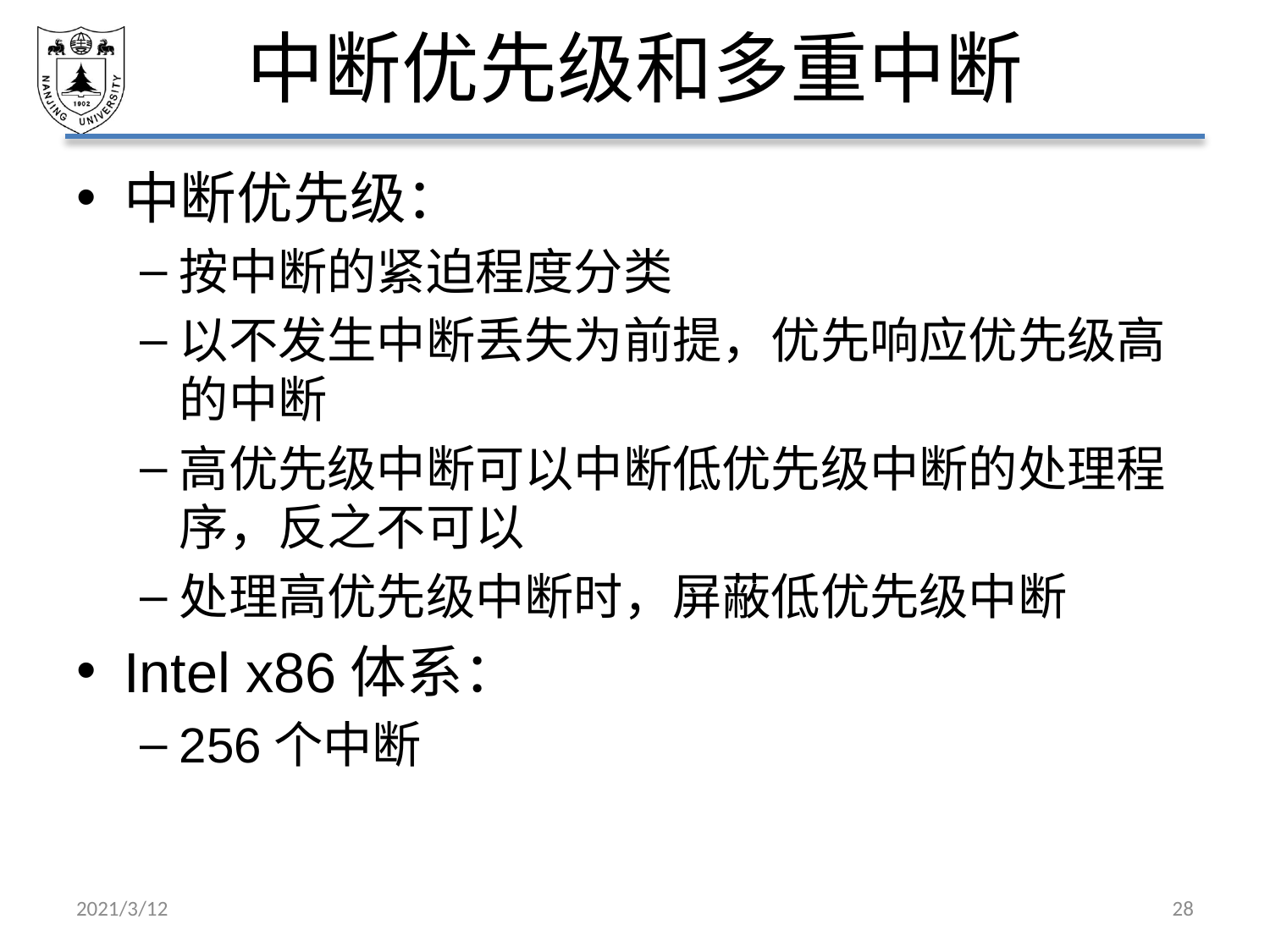

# 中断优先级和多重中断
中断优先级：
按中断的紧迫程度分类
以不发生中断丢失为前提，优先响应优先级高的中断
高优先级中断可以中断低优先级中断的处理程序，反之不可以
处理高优先级中断时，屏蔽低优先级中断
Intel x86体系：
256个中断
2021/3/12
28